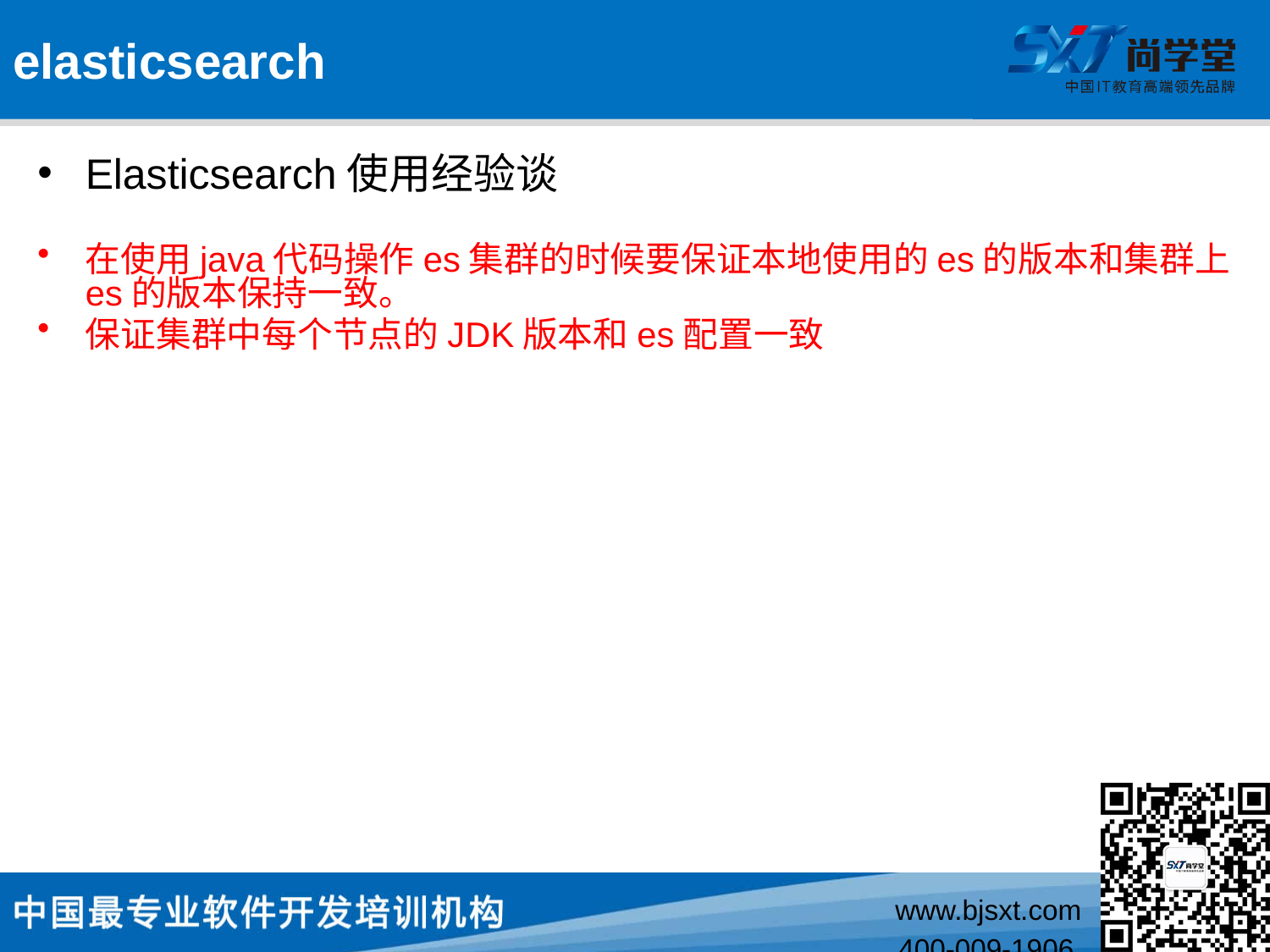

# elasticsearch
Elasticsearch使用经验谈

在使用java代码操作es集群的时候要保证本地使用的es的版本和集群上es的版本保持一致。
保证集群中每个节点的JDK版本和es配置一致